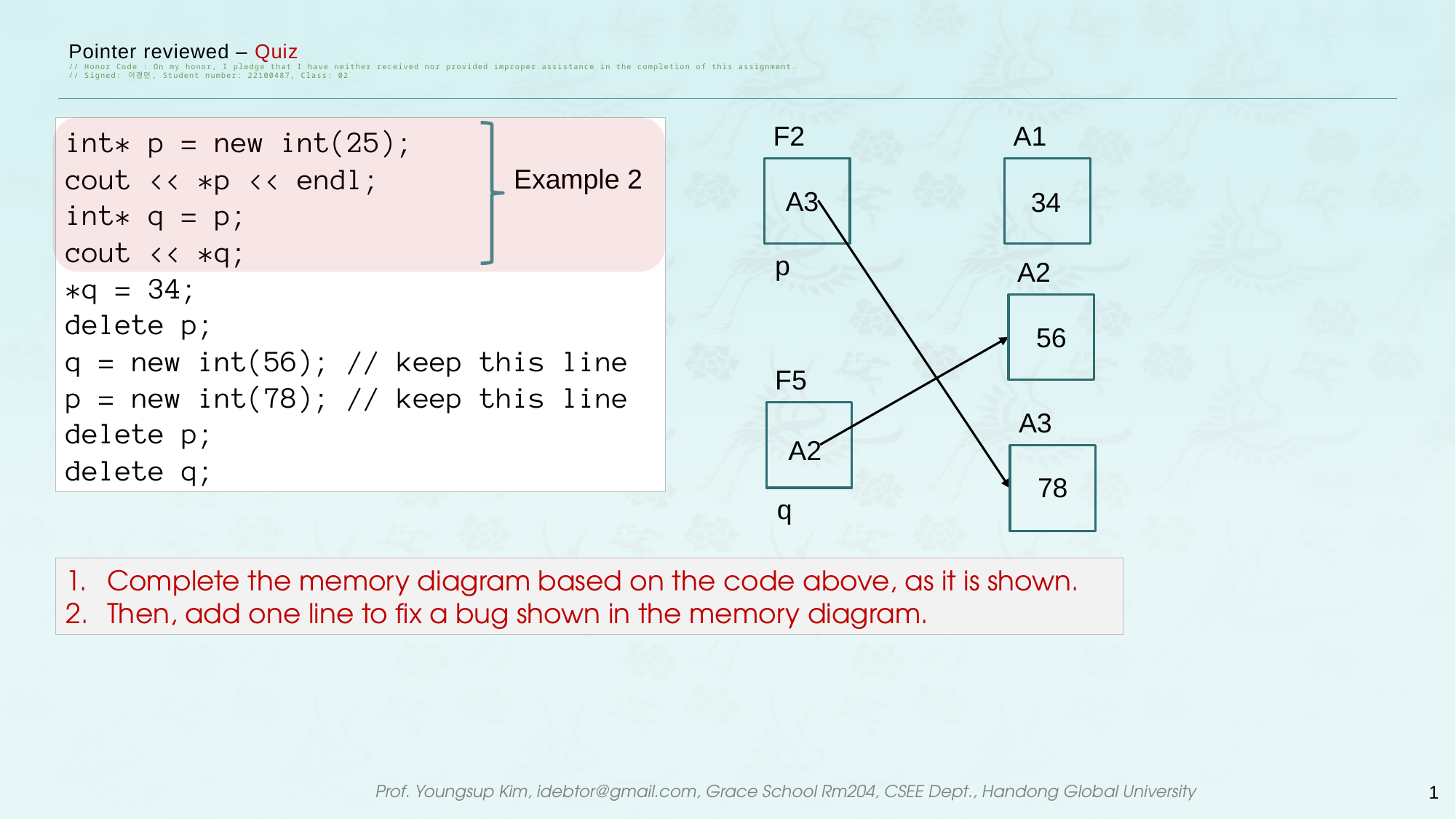

# Pointer reviewed – Quiz // Honor Code : On my honor, I pledge that I have neither received nor provided improper assistance in the completion of this assignment. // Signed: 이경민, Student number: 22100487, Class: 02
F2

p
A1

int* p = new int(25);
cout << *p << endl;
int* q = p;
cout << *q;
*q = 34;
delete p;
q = new int(56); // keep this line
p = new int(78); // keep this line
delete p;
delete q;

Example 2
A3
34
A2

56
F5

q
A3
A2

78
Complete the memory diagram based on the code above, as it is shown.
Then, add one line to fix a bug shown in the memory diagram.
1